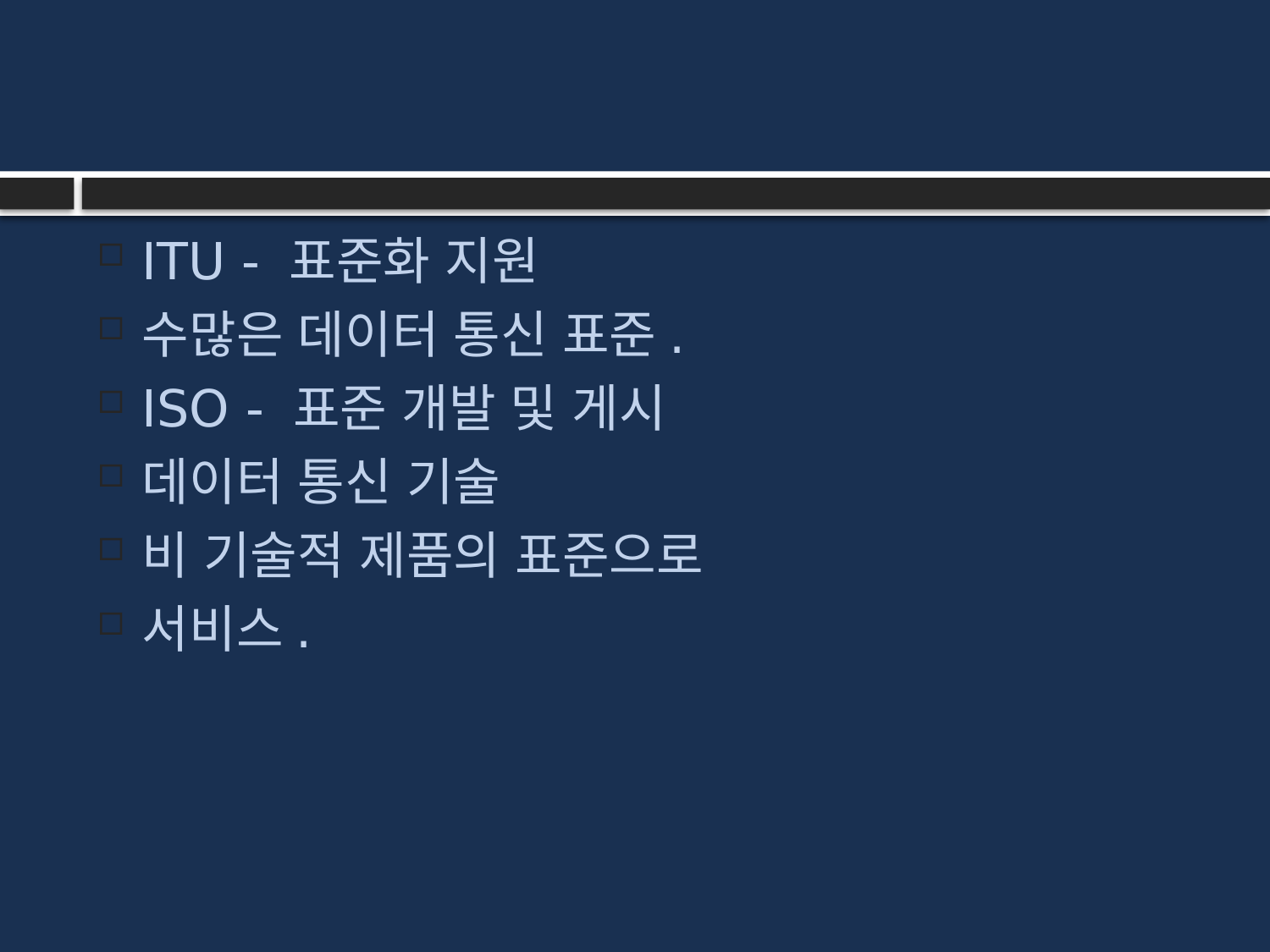

#
ITU - 표준화 지원
수많은 데이터 통신 표준.
ISO - 표준 개발 및 게시
데이터 통신 기술
비 기술적 제품의 표준으로
서비스.